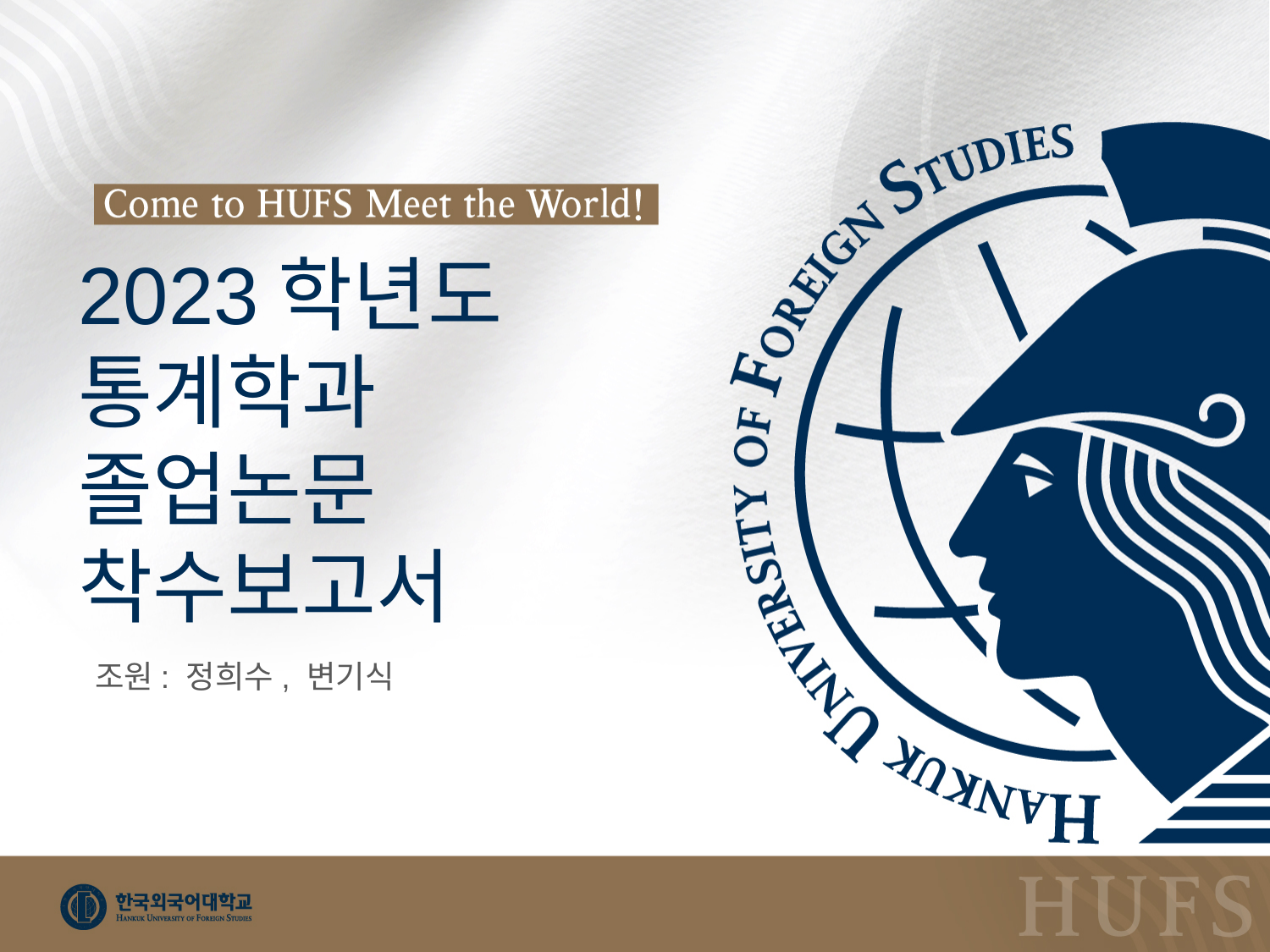

# 2023학년도 통계학과 졸업논문 착수보고서
조원: 정희수, 변기식